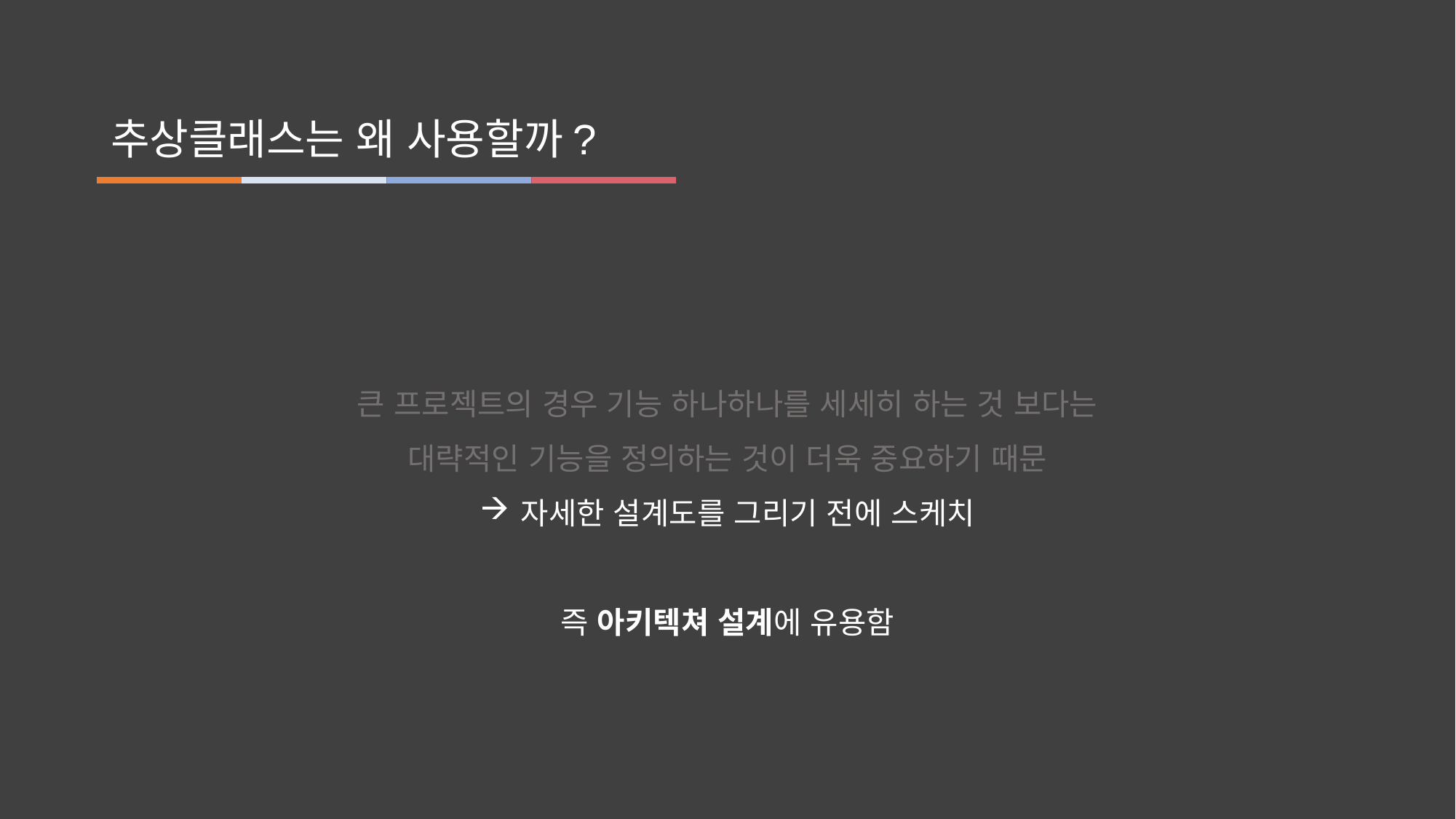

추상클래스는 왜 사용할까?

큰 프로젝트의 경우 기능 하나하나를 세세히 하는 것 보다는
대략적인 기능을 정의하는 것이 더욱 중요하기 때문
자세한 설계도를 그리기 전에 스케치

즉 아키텍쳐 설계에 유용함